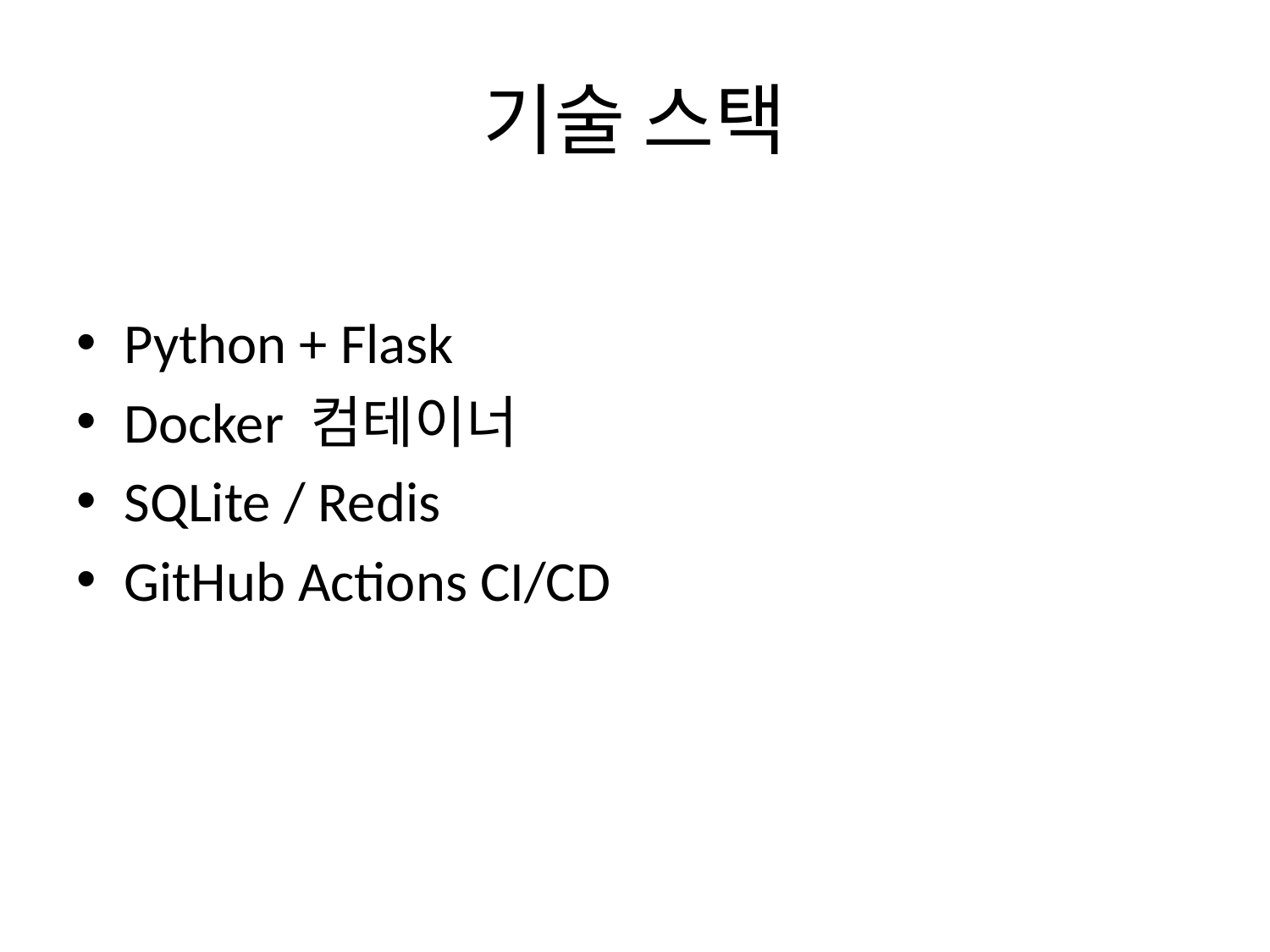

# 기술 스택

Python + Flask
Docker 컴테이너
SQLite / Redis
GitHub Actions CI/CD